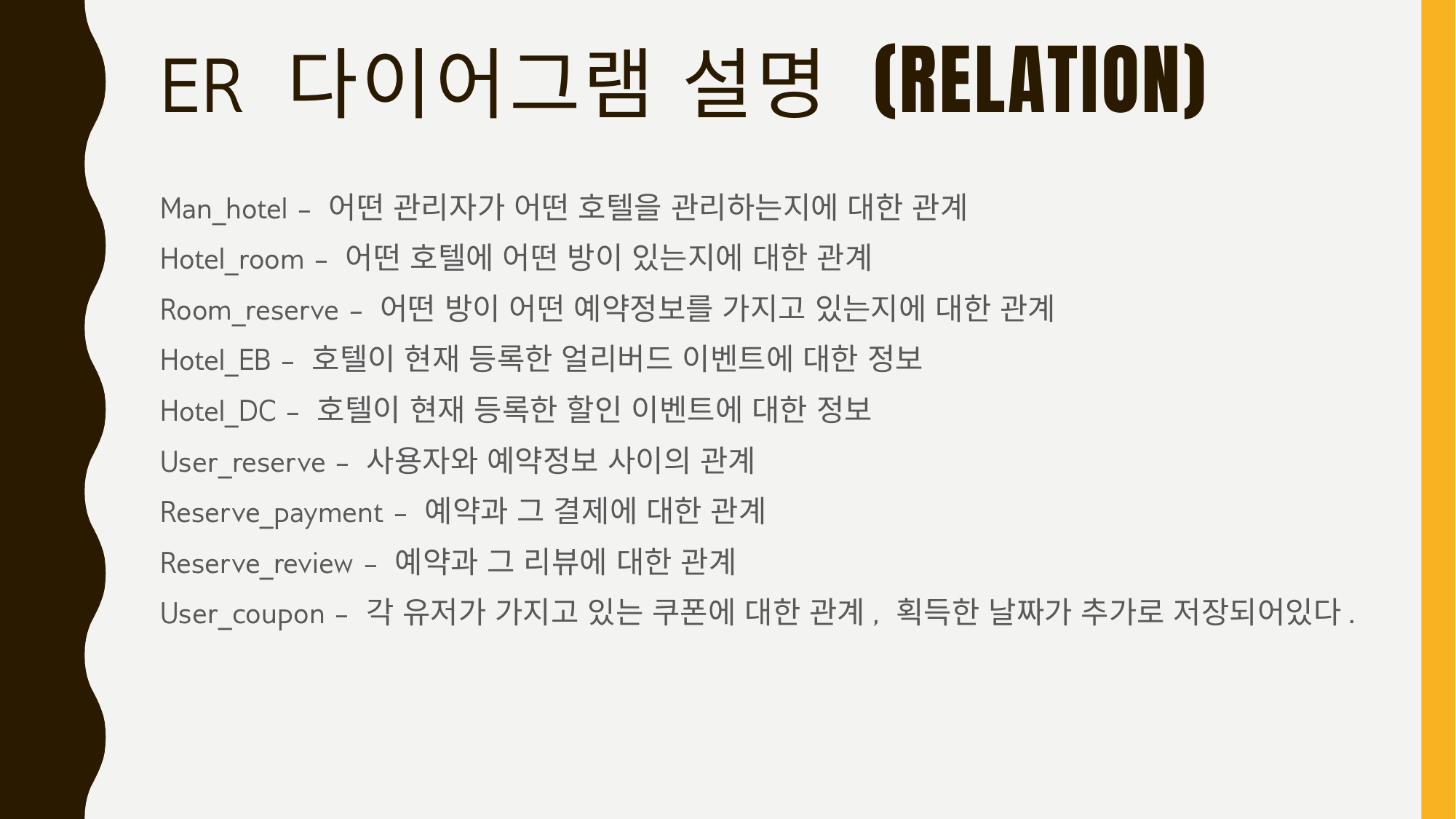

# ER 다이어그램 설명 (RELATION)
Man_hotel – 어떤 관리자가 어떤 호텔을 관리하는지에 대한 관계
Hotel_room – 어떤 호텔에 어떤 방이 있는지에 대한 관계
Room_reserve – 어떤 방이 어떤 예약정보를 가지고 있는지에 대한 관계
Hotel_EB – 호텔이 현재 등록한 얼리버드 이벤트에 대한 정보
Hotel_DC – 호텔이 현재 등록한 할인 이벤트에 대한 정보
User_reserve – 사용자와 예약정보 사이의 관계
Reserve_payment – 예약과 그 결제에 대한 관계
Reserve_review – 예약과 그 리뷰에 대한 관계
User_coupon – 각 유저가 가지고 있는 쿠폰에 대한 관계, 획득한 날짜가 추가로 저장되어있다.